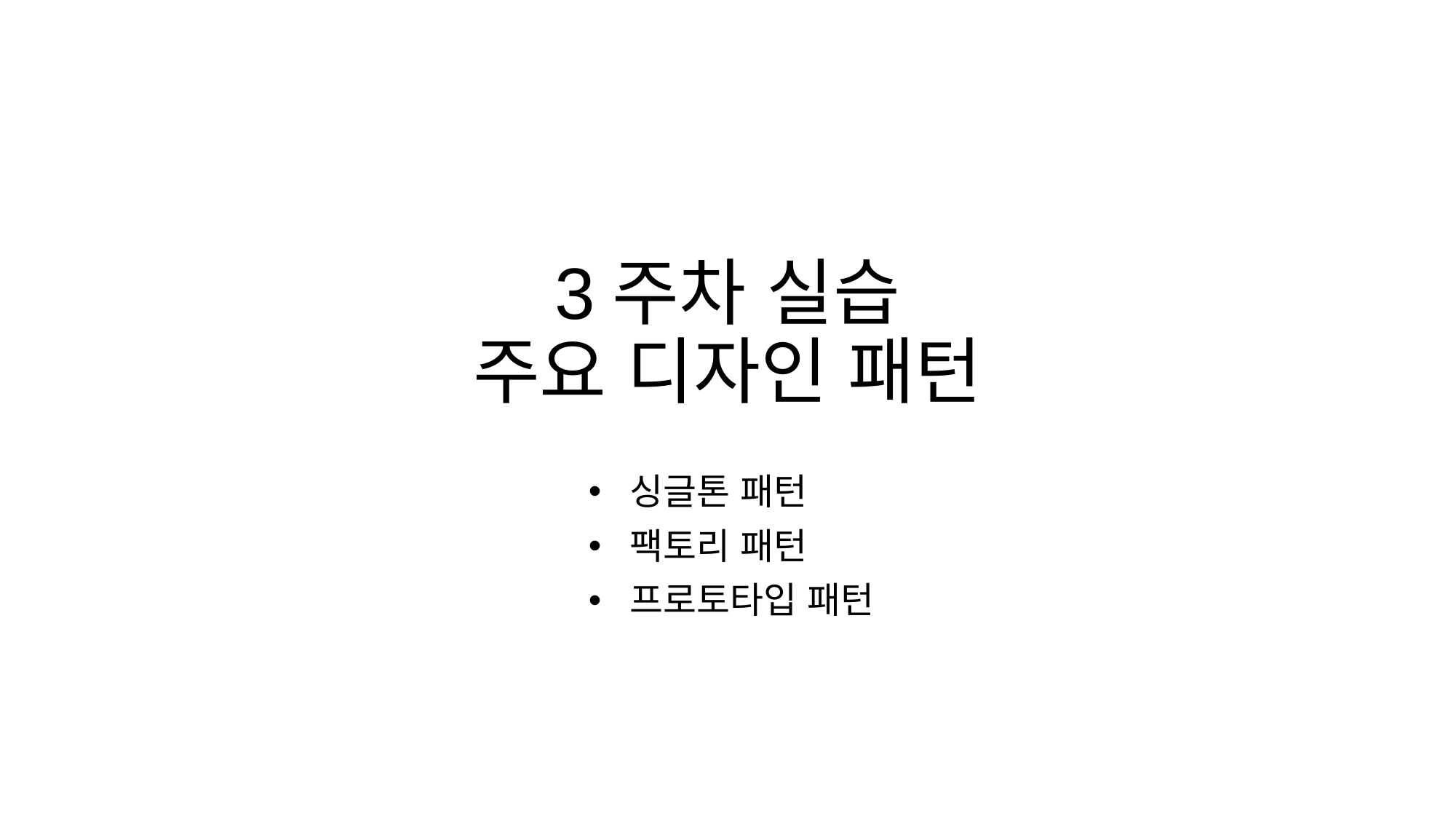

# 3주차 실습 주요 디자인 패턴
싱글톤 패턴
팩토리 패턴
프로토타입 패턴